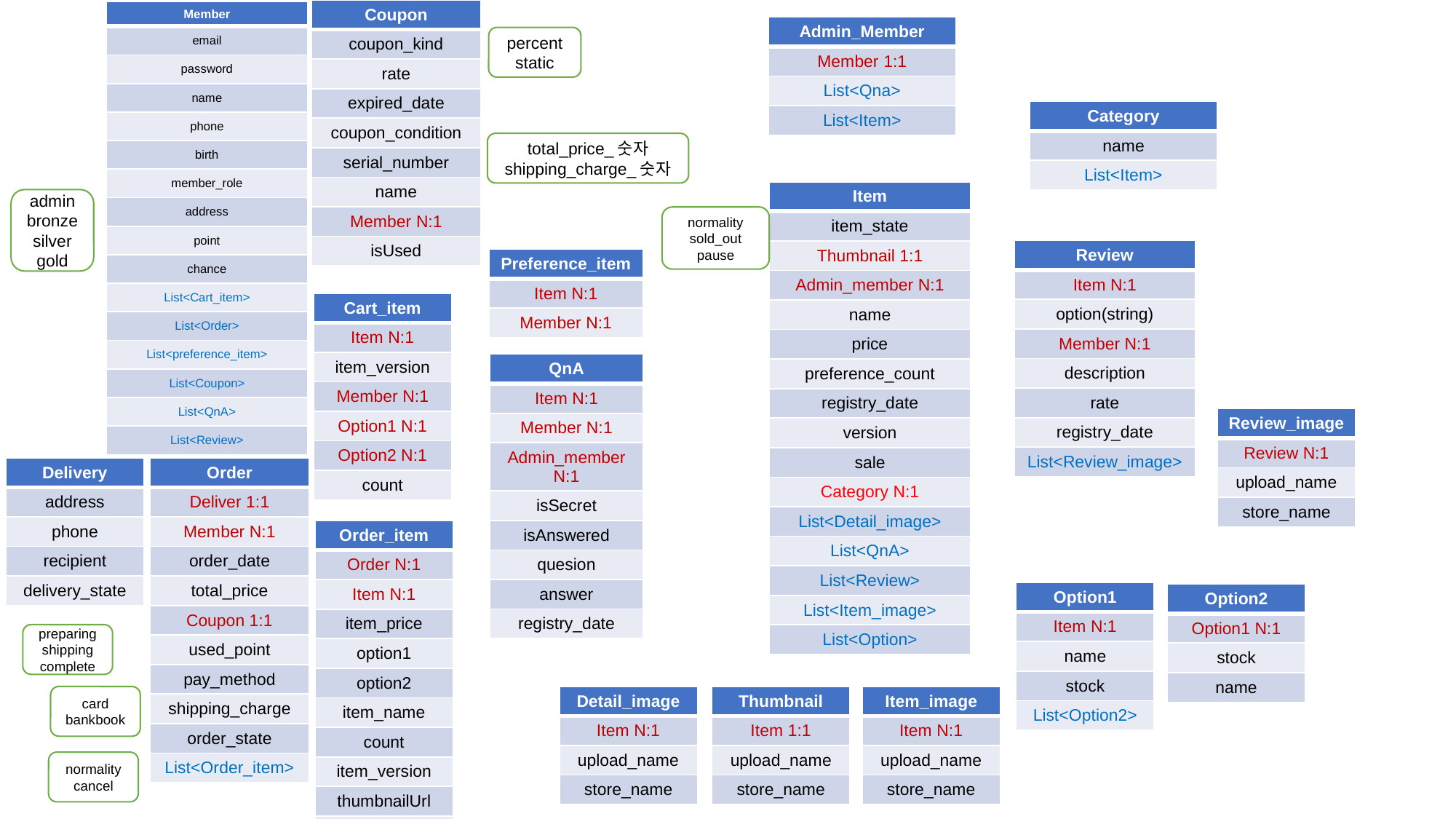

| Coupon |
| --- |
| coupon\_kind |
| rate |
| expired\_date |
| coupon\_condition |
| serial\_number |
| name |
| Member N:1 |
| isUsed |
| Member |
| --- |
| email |
| password |
| name |
| phone |
| birth |
| member\_role |
| address |
| point |
| chance |
| List<Cart\_item> |
| List<Order> |
| List<preference\_item> |
| List<Coupon> |
| List<QnA> |
| List<Review> |
| Admin\_Member |
| --- |
| Member 1:1 |
| List<Qna> |
| List<Item> |
percent
static
| Category |
| --- |
| name |
| List<Item> |
total_price_숫자
shipping_charge_숫자
| Item |
| --- |
| item\_state |
| Thumbnail 1:1 |
| Admin\_member N:1 |
| name |
| price |
| preference\_count |
| registry\_date |
| version |
| sale |
| Category N:1 |
| List<Detail\_image> |
| List<QnA> |
| List<Review> |
| List<Item\_image> |
| List<Option> |
admin
bronze
silver
gold
normality
sold_out
pause
| Review |
| --- |
| Item N:1 |
| option(string) |
| Member N:1 |
| description |
| rate |
| registry\_date |
| List<Review\_image> |
| Preference\_item |
| --- |
| Item N:1 |
| Member N:1 |
| Cart\_item |
| --- |
| Item N:1 |
| item\_version |
| Member N:1 |
| Option1 N:1 |
| Option2 N:1 |
| count |
| QnA |
| --- |
| Item N:1 |
| Member N:1 |
| Admin\_member N:1 |
| isSecret |
| isAnswered |
| quesion |
| answer |
| registry\_date |
| Review\_image |
| --- |
| Review N:1 |
| upload\_name |
| store\_name |
| Delivery |
| --- |
| address |
| phone |
| recipient |
| delivery\_state |
| Order |
| --- |
| Deliver 1:1 |
| Member N:1 |
| order\_date |
| total\_price |
| Coupon 1:1 |
| used\_point |
| pay\_method |
| shipping\_charge |
| order\_state |
| List<Order\_item> |
| Order\_item |
| --- |
| Order N:1 |
| Item N:1 |
| item\_price |
| option1 |
| option2 |
| item\_name |
| count |
| item\_version |
| thumbnailUrl |
| isReviewed |
| Option1 |
| --- |
| Item N:1 |
| name |
| stock |
| List<Option2> |
| Option2 |
| --- |
| Option1 N:1 |
| stock |
| name |
preparing
shipping
complete
| Detail\_image |
| --- |
| Item N:1 |
| upload\_name |
| store\_name |
| Thumbnail |
| --- |
| Item 1:1 |
| upload\_name |
| store\_name |
| Item\_image |
| --- |
| Item N:1 |
| upload\_name |
| store\_name |
card
bankbook
normality
cancel